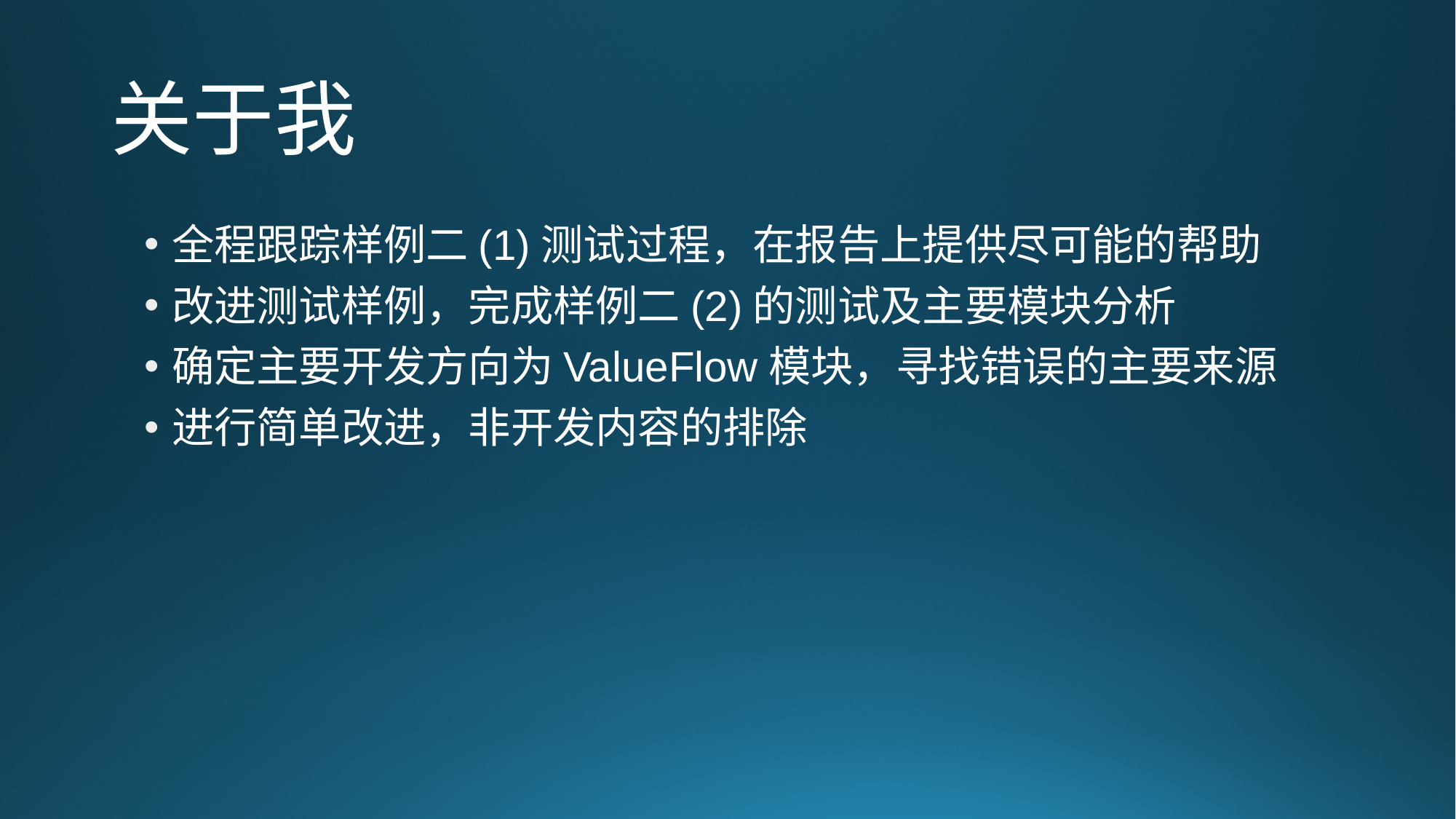

# 关于我
全程跟踪样例二(1)测试过程，在报告上提供尽可能的帮助
改进测试样例，完成样例二(2)的测试及主要模块分析
确定主要开发方向为ValueFlow模块，寻找错误的主要来源
进行简单改进，非开发内容的排除